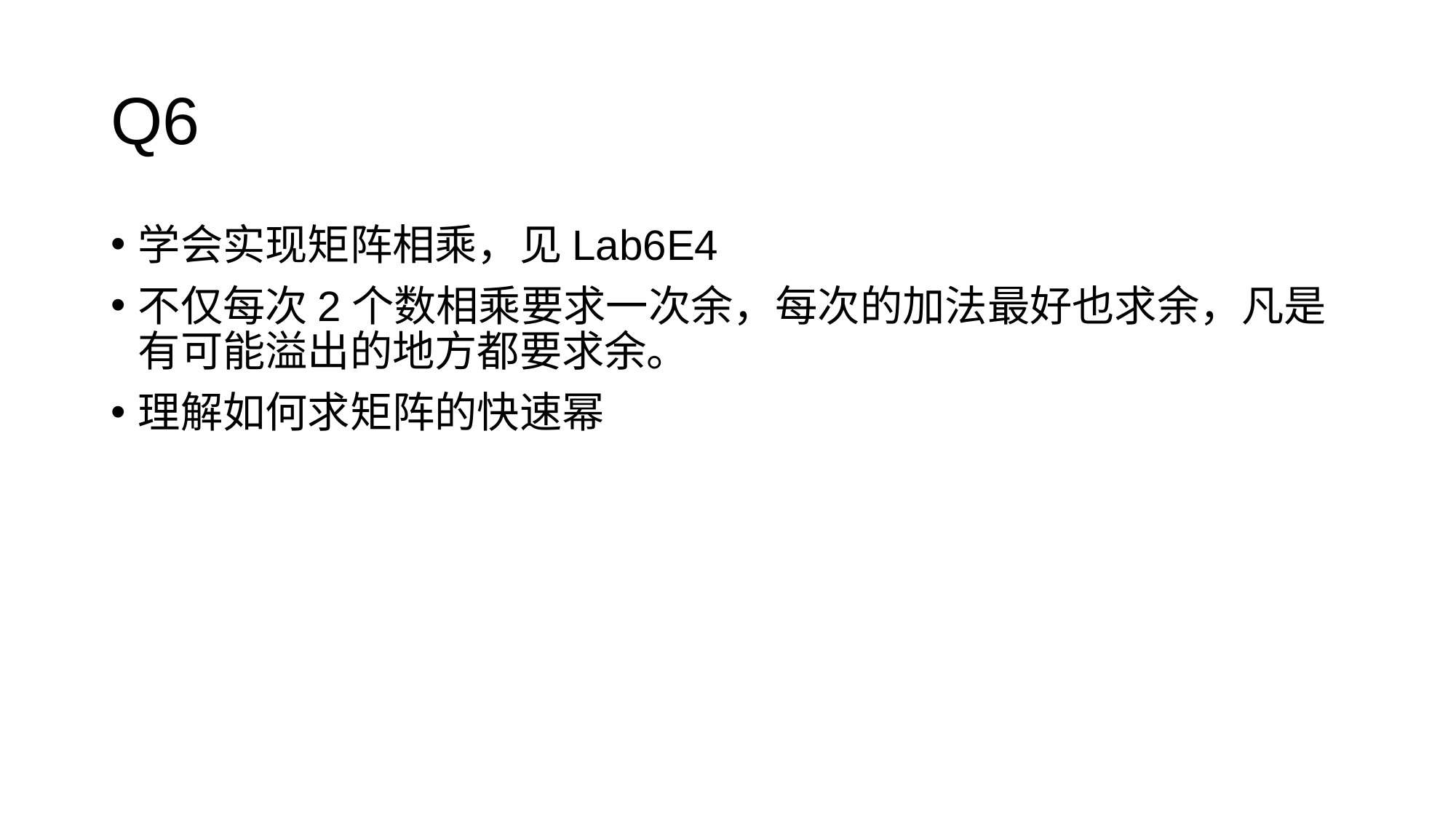

# Q6
学会实现矩阵相乘，见Lab6E4
不仅每次2个数相乘要求一次余，每次的加法最好也求余，凡是有可能溢出的地方都要求余。
理解如何求矩阵的快速幂